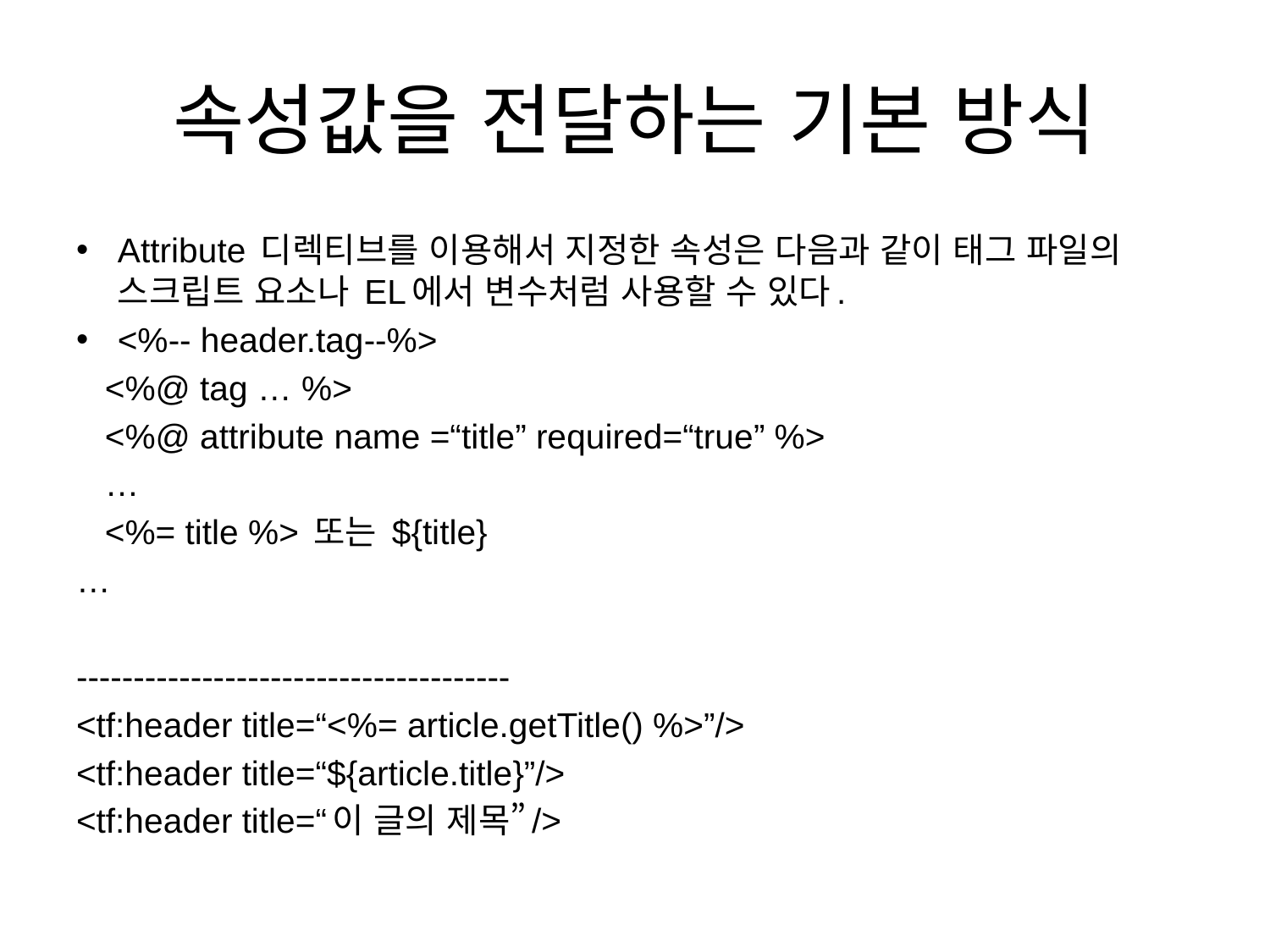

# 속성값을 전달하는 기본 방식
Attribute 디렉티브를 이용해서 지정한 속성은 다음과 같이 태그 파일의 스크립트 요소나 EL에서 변수처럼 사용할 수 있다.
<%-- header.tag--%>
   <%@ tag … %>
   <%@ attribute name =“title” required=“true” %>
   …
   <%= title %> 또는 ${title}
…

--------------------------------------
<tf:header title=“<%= article.getTitle() %>”/>
<tf:header title=“${article.title}”/>
<tf:header title=“이 글의 제목”/>